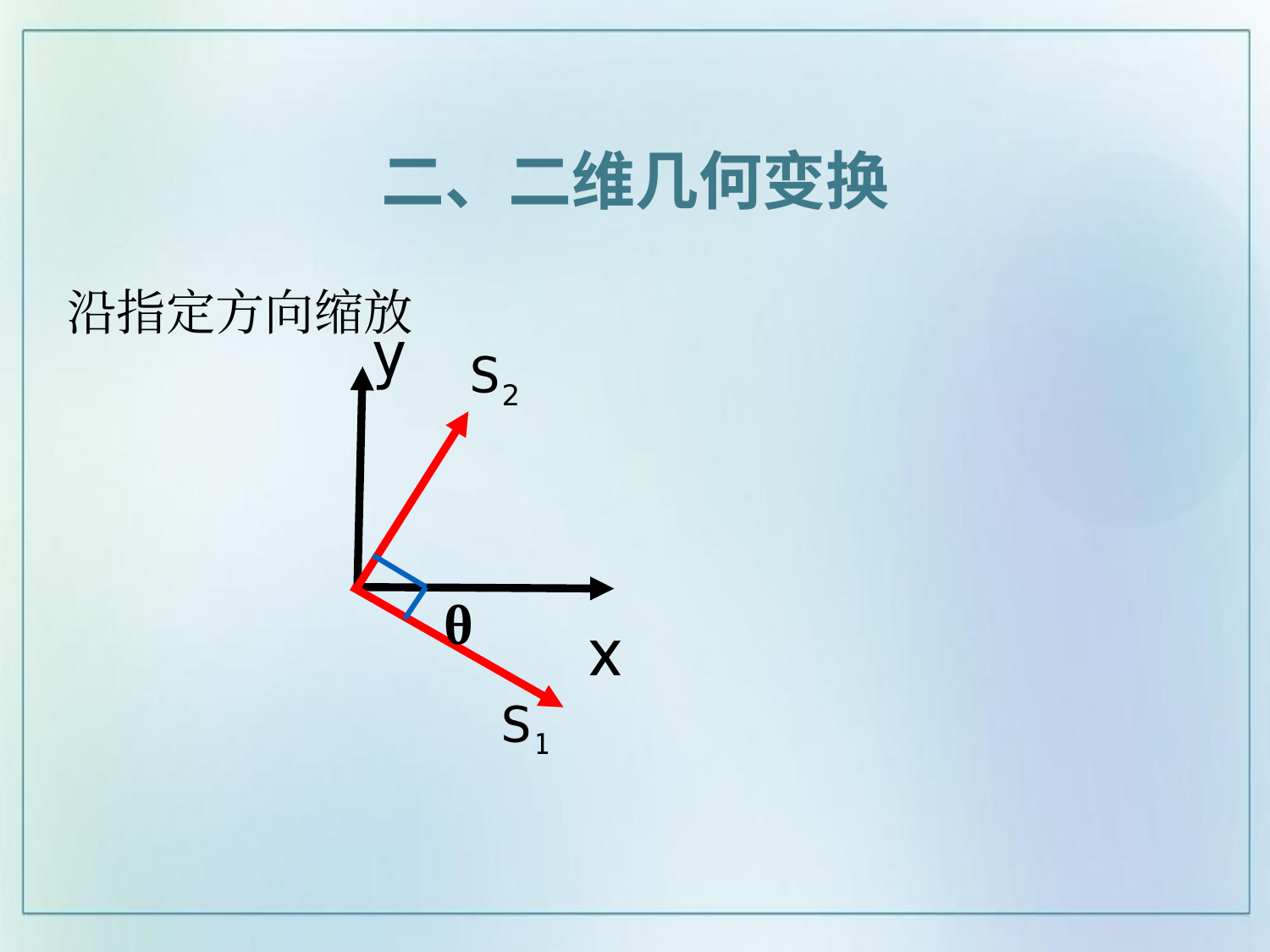

二、二维几何变换
# 沿指定方向缩放
y
S2

θ

x
S1